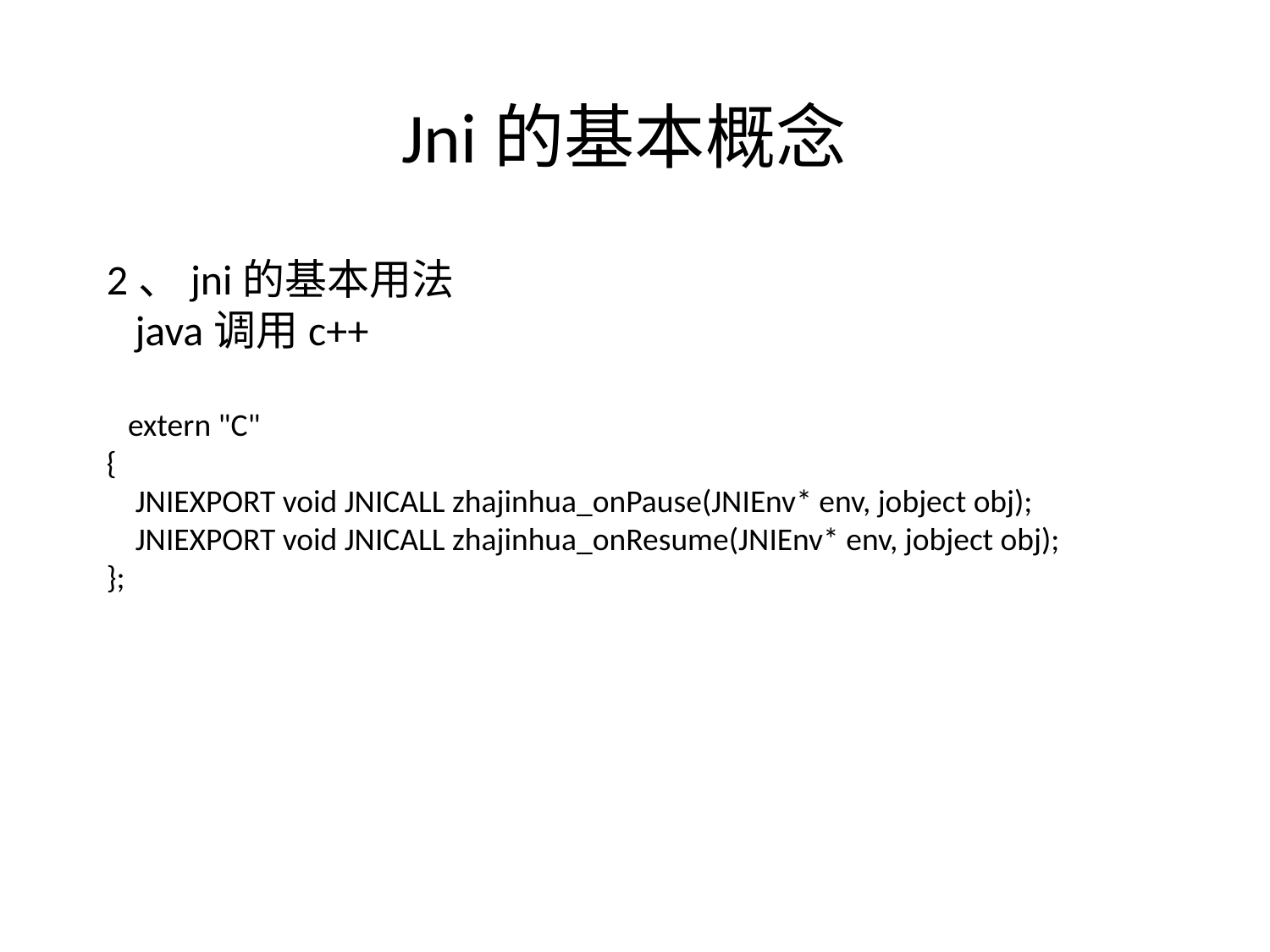

Jni的基本概念

2、jni的基本用法
   java调用c++

   extern "C"
{
    JNIEXPORT void JNICALL zhajinhua_onPause(JNIEnv* env, jobject obj);
    JNIEXPORT void JNICALL zhajinhua_onResume(JNIEnv* env, jobject obj);
};